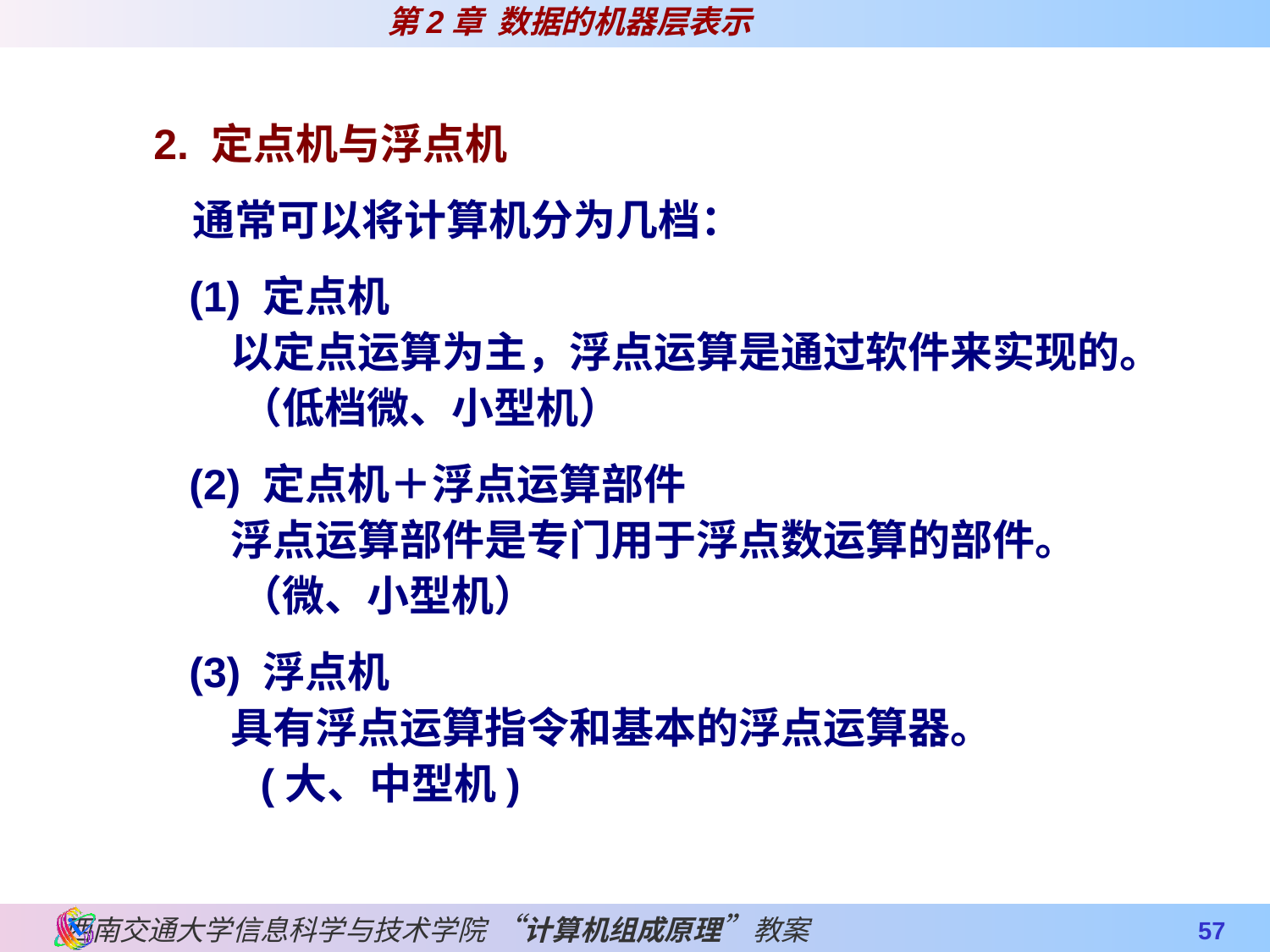

2. 定点机与浮点机
   通常可以将计算机分为几档：
   (1) 定点机
       以定点运算为主，浮点运算是通过软件来实现的。
        （低档微、小型机）
   (2) 定点机＋浮点运算部件
       浮点运算部件是专门用于浮点数运算的部件。
        （微、小型机）
   (3) 浮点机
       具有浮点运算指令和基本的浮点运算器。
         (大、中型机)